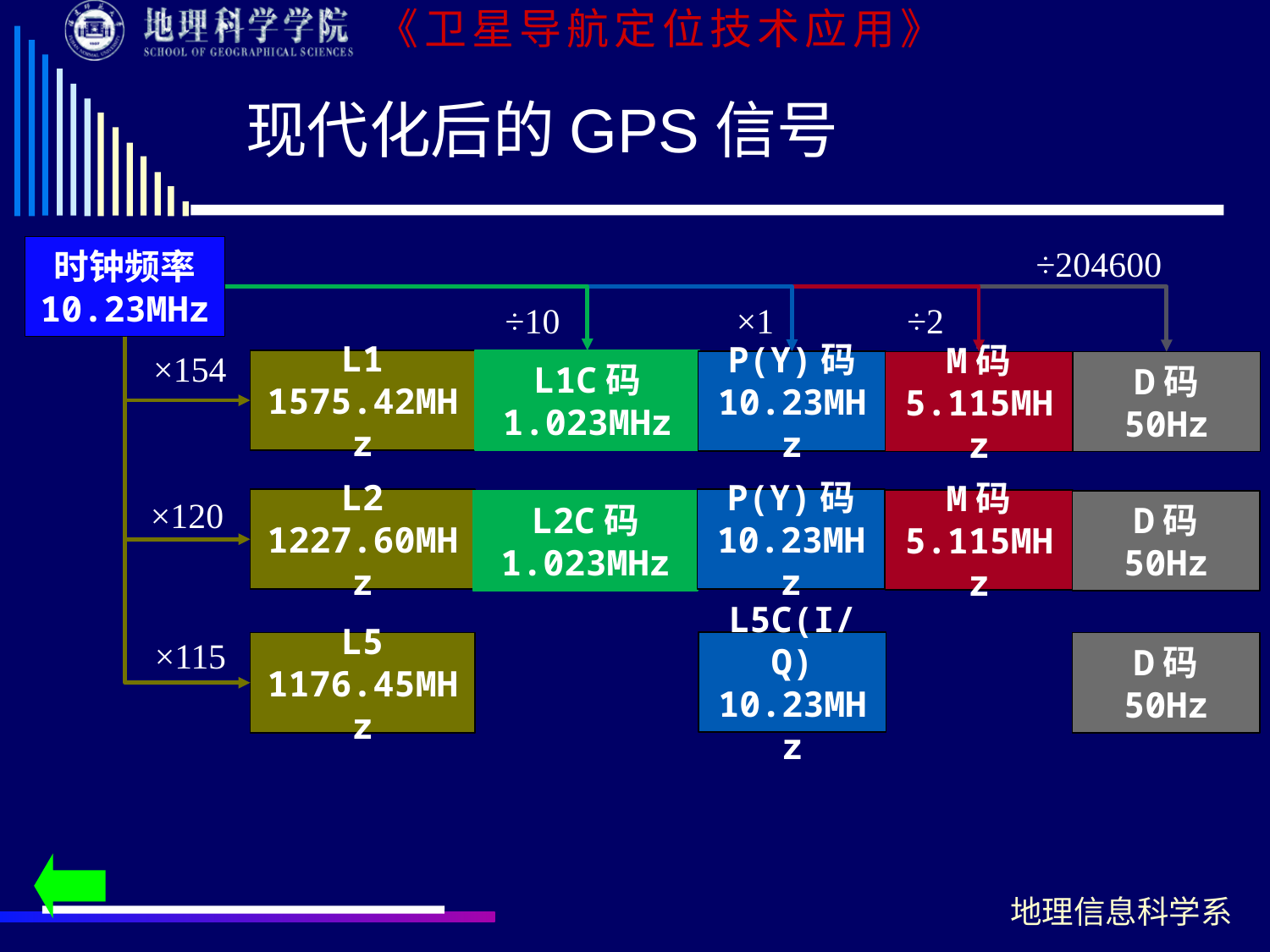

# 现代化后的GPS信号
÷204600
时钟频率
10.23MHz
÷10
×1
÷2
×154
L1
1575.42MHz
L1C码
1.023MHz
P(Y)码
10.23MHz
M码
5.115MHz
D码
50Hz
×120
L2
1227.60MHz
P(Y)码
10.23MHz
M码
5.115MHz
D码
50Hz
L2C码
1.023MHz
×115
L5C(I/Q)
10.23MHz
L5
1176.45MHz
D码
50Hz